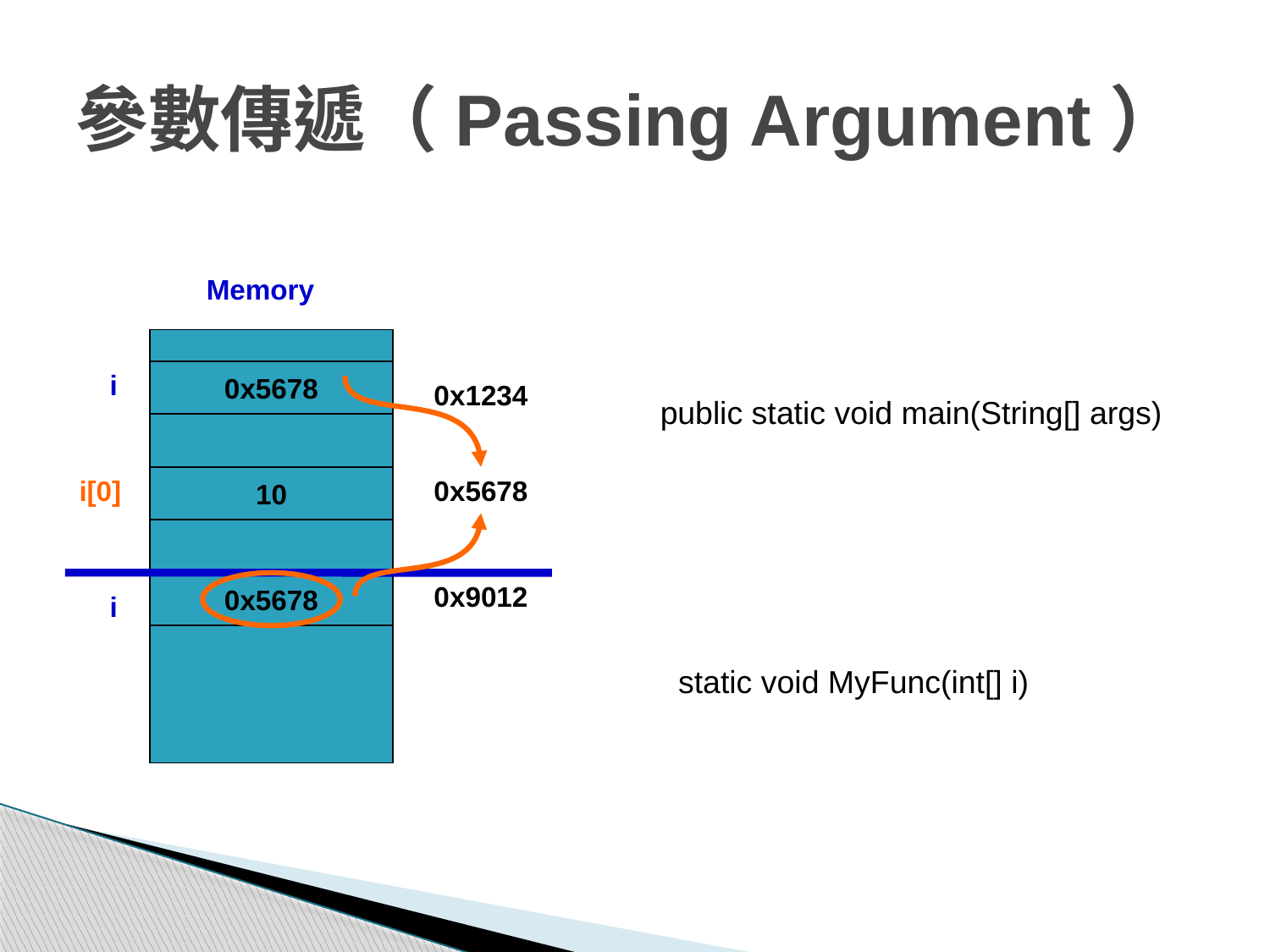

# 參數傳遞（Passing Argument）
Memory

i
0x5678
0x1234
public static void main(String[] args)
i[0]
10
0x5678

0x5678

0x9012
i
static void MyFunc(int[] i)